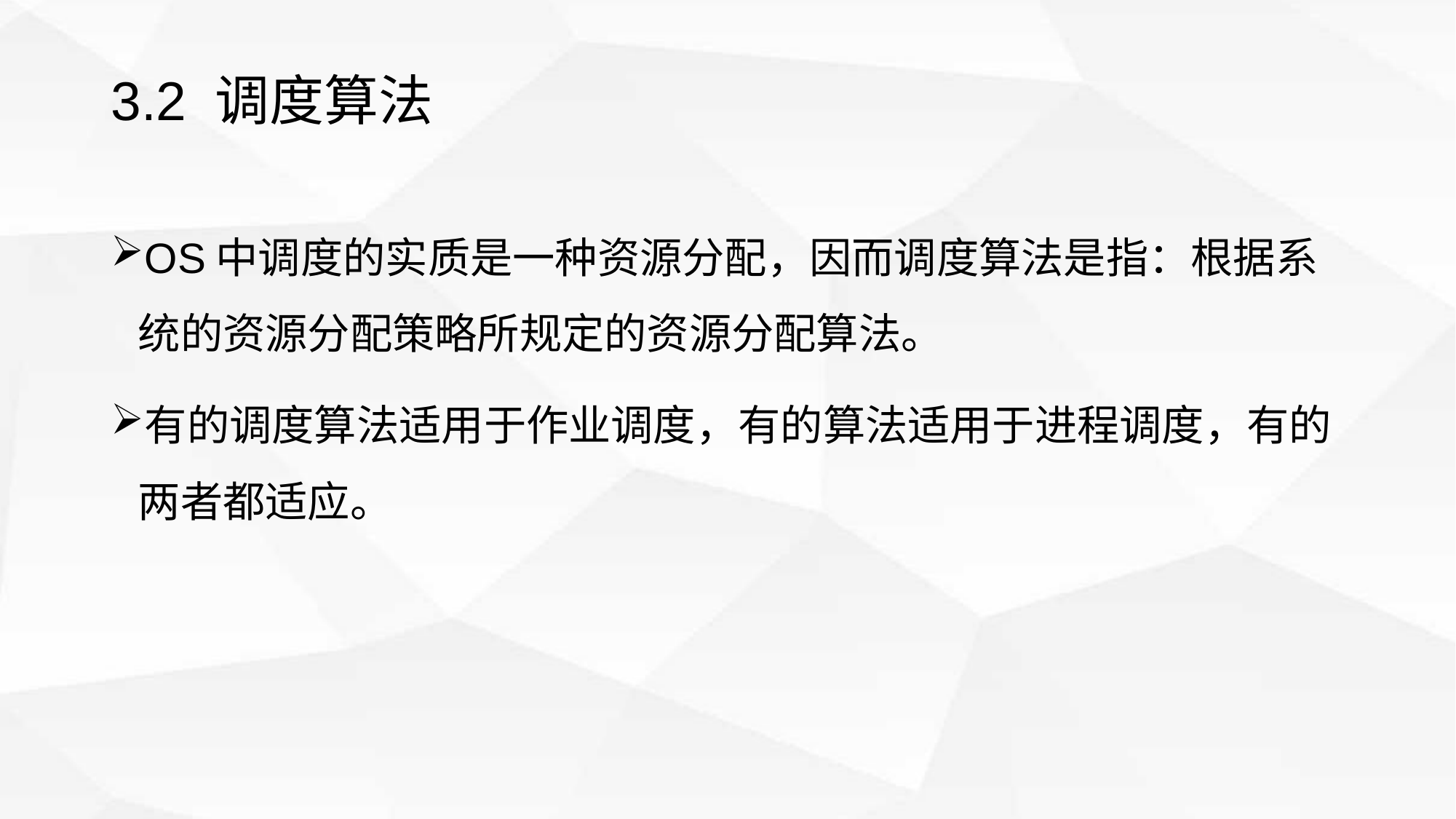

# 3.2 调度算法
OS中调度的实质是一种资源分配，因而调度算法是指：根据系统的资源分配策略所规定的资源分配算法。
有的调度算法适用于作业调度，有的算法适用于进程调度，有的两者都适应。